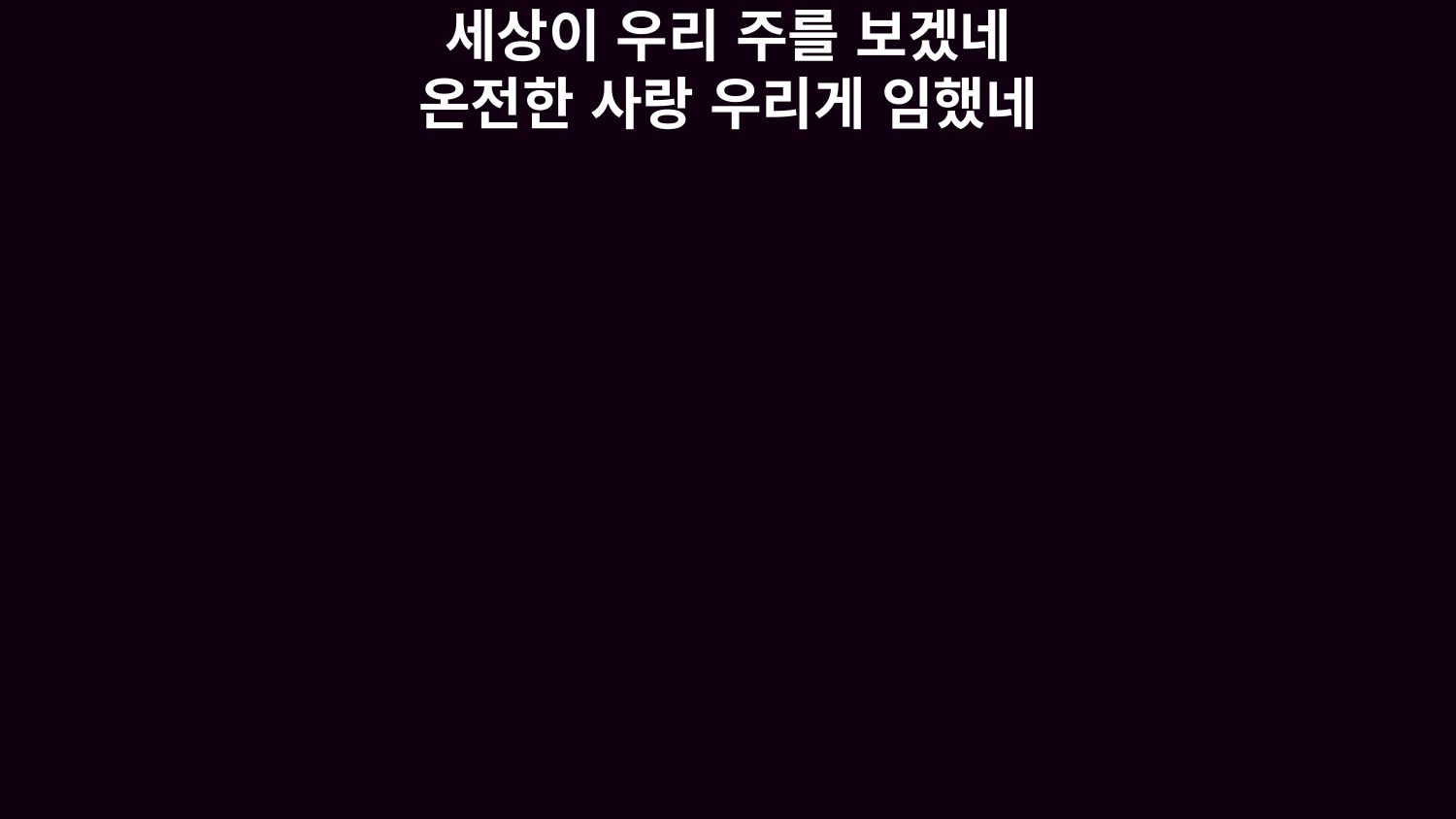

세상이 우리 주를 보겠네
온전한 사랑 우리게 임했네